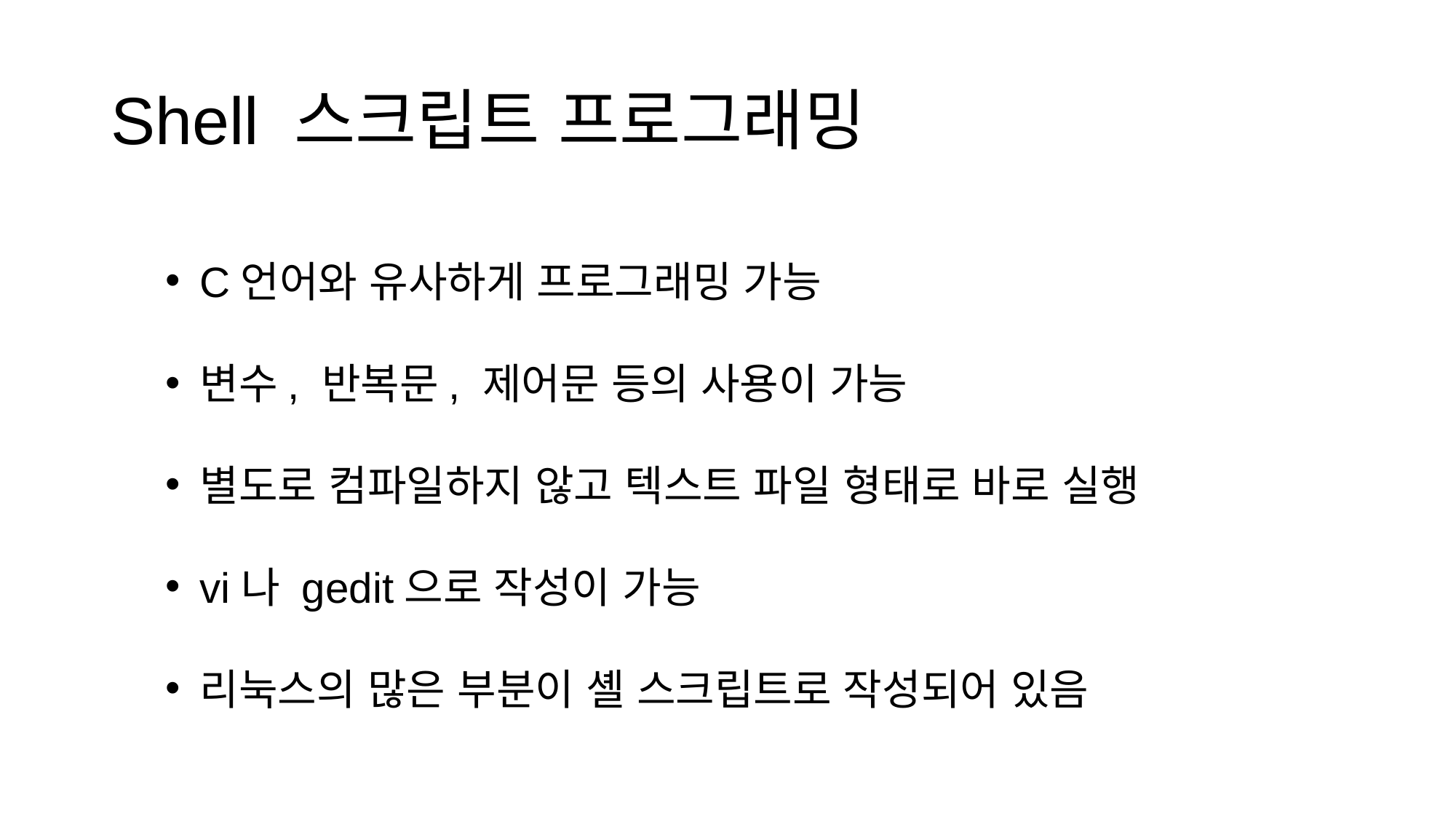

# Shell 스크립트 프로그래밍
C언어와 유사하게 프로그래밍 가능
변수, 반복문, 제어문 등의 사용이 가능
별도로 컴파일하지 않고 텍스트 파일 형태로 바로 실행
vi나 gedit으로 작성이 가능
리눅스의 많은 부분이 셸 스크립트로 작성되어 있음